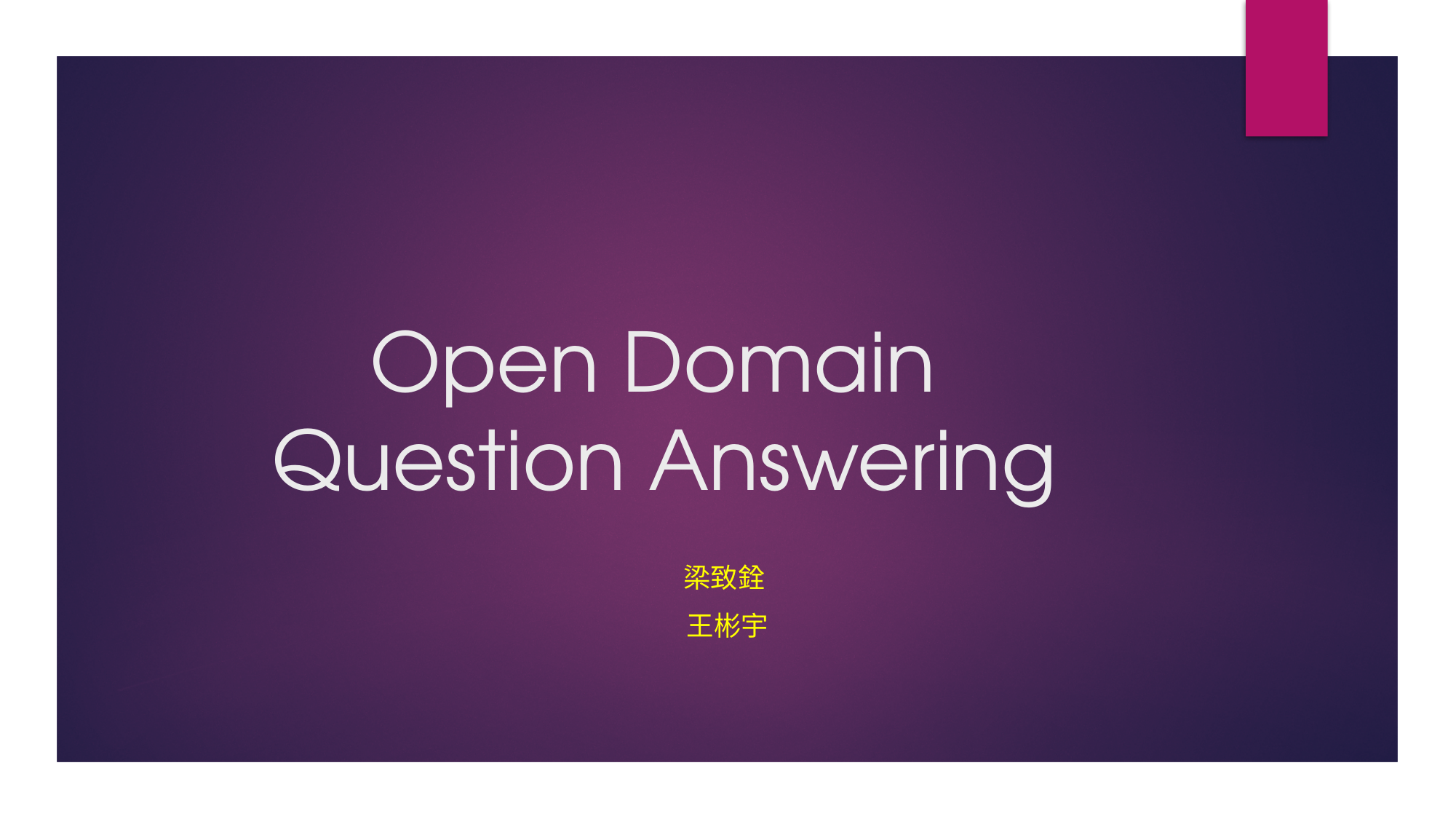

# Open Domain Question Answering
梁致銓
王彬宇